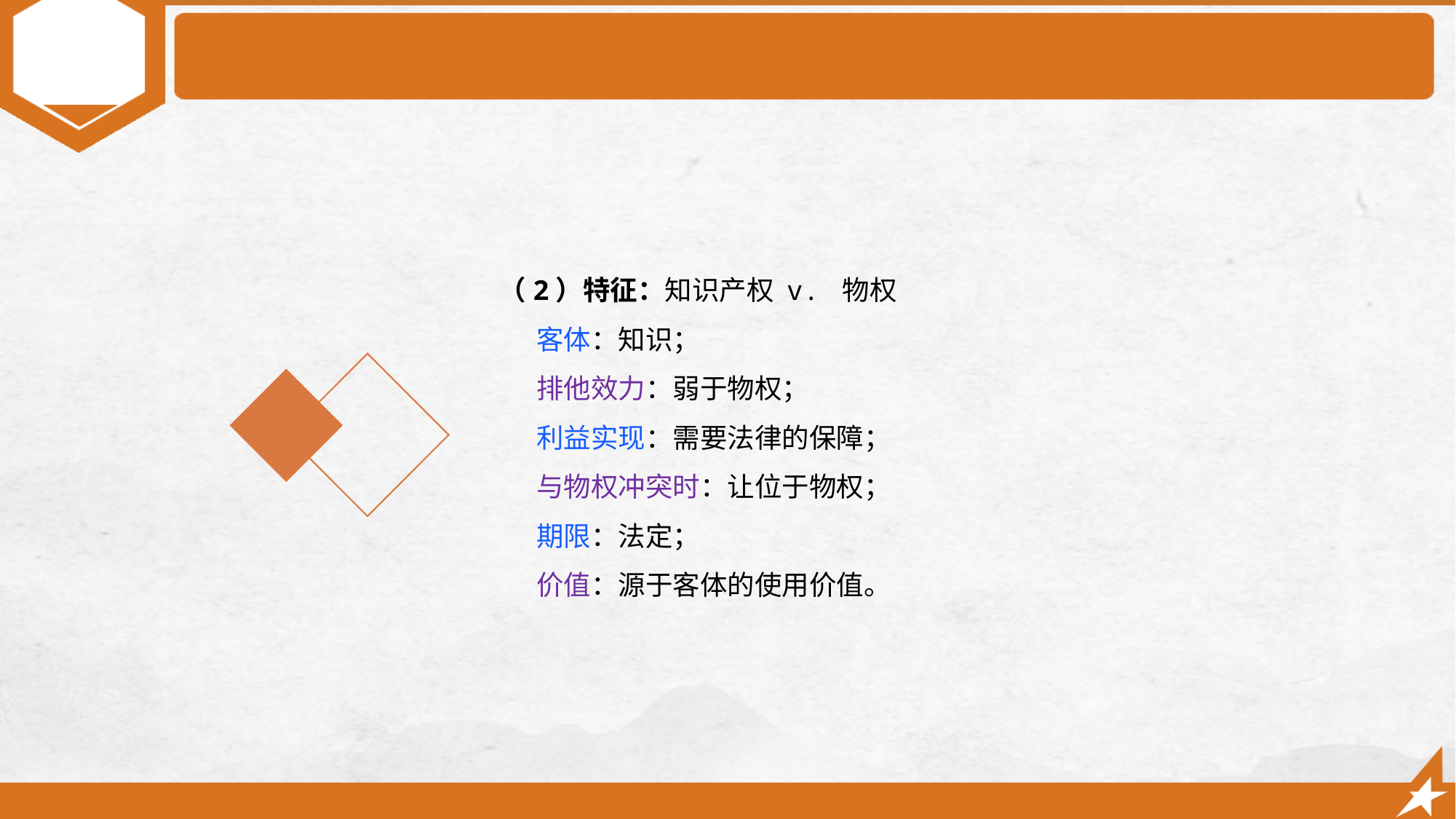

（2）特征：知识产权 v. 物权
     客体：知识；
     排他效力：弱于物权；
     利益实现：需要法律的保障；
     与物权冲突时：让位于物权；
     期限：法定；
     价值：源于客体的使用价值。